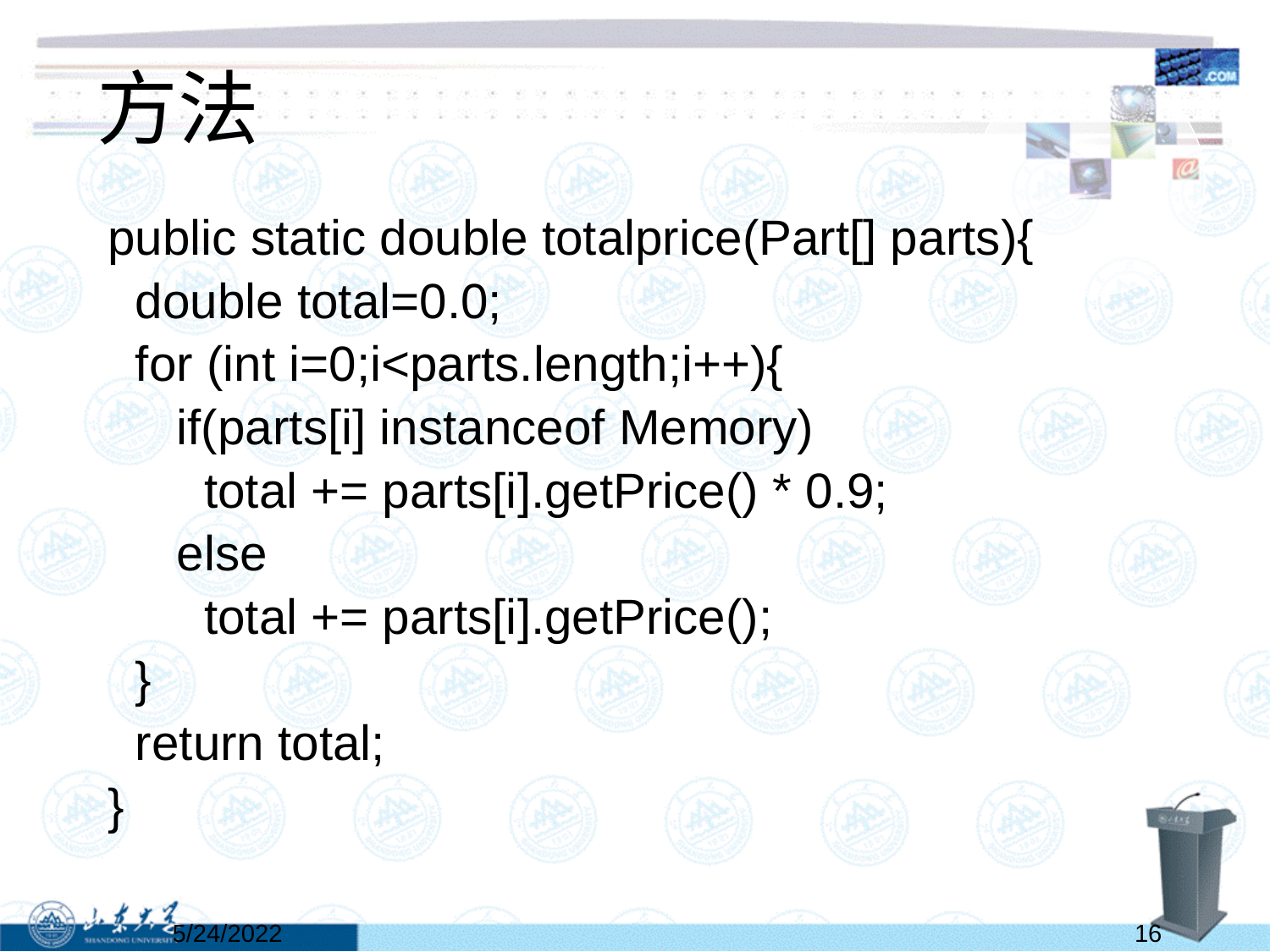

# 方法
public static double totalprice(Part[] parts){
  double total=0.0;
  for (int i=0;i<parts.length;i++){
     if(parts[i] instanceof Memory)
       total += parts[i].getPrice() * 0.9;
     else
       total += parts[i].getPrice();
  }
  return total;
}
5/24/2022
16